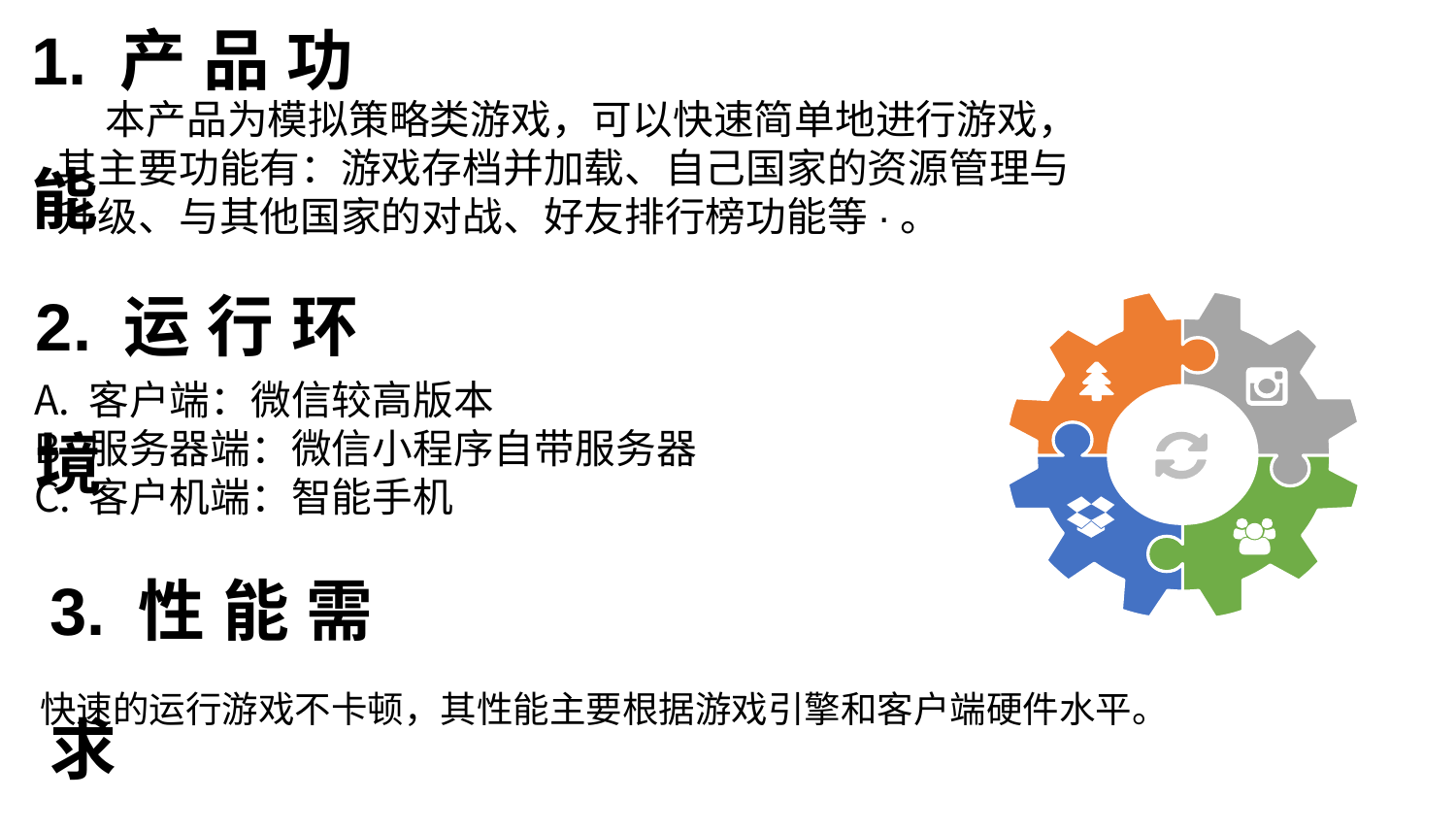

1.产品功能
本产品为模拟策略类游戏，可以快速简单地进行游戏，其主要功能有：游戏存档并加载、自己国家的资源管理与升级、与其他国家的对战、好友排行榜功能等·。
2.运行环境

客户端：微信较高版本
服务器端：微信小程序自带服务器
客户机端：智能手机
3.性能需求

快速的运行游戏不卡顿，其性能主要根据游戏引擎和客户端硬件水平。